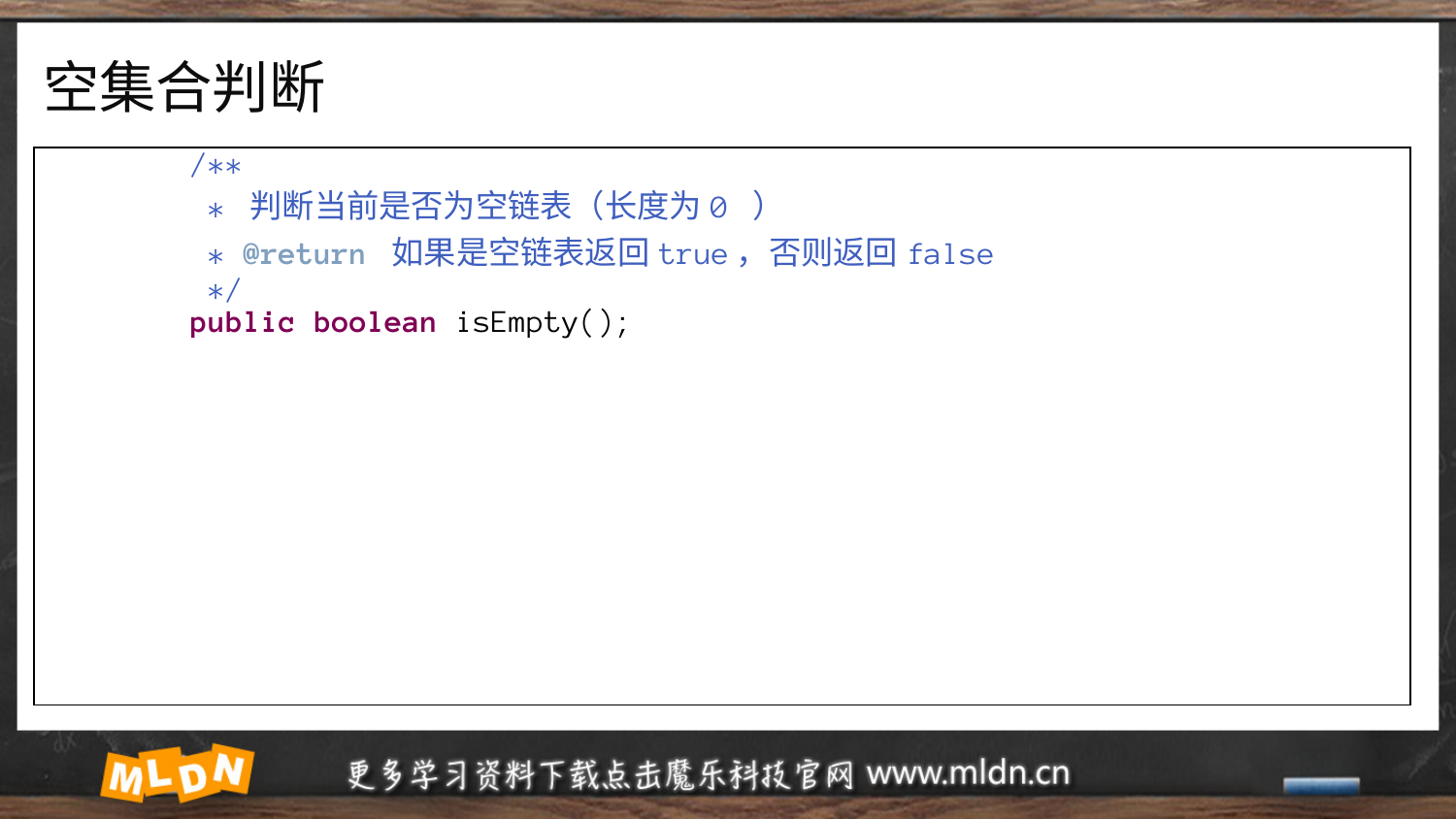

# 空集合判断
| /\*\* \* 判断当前是否为空链表（长度为0 ） \* @return 如果是空链表返回true，否则返回false \*/ public boolean isEmpty(); |
| --- |